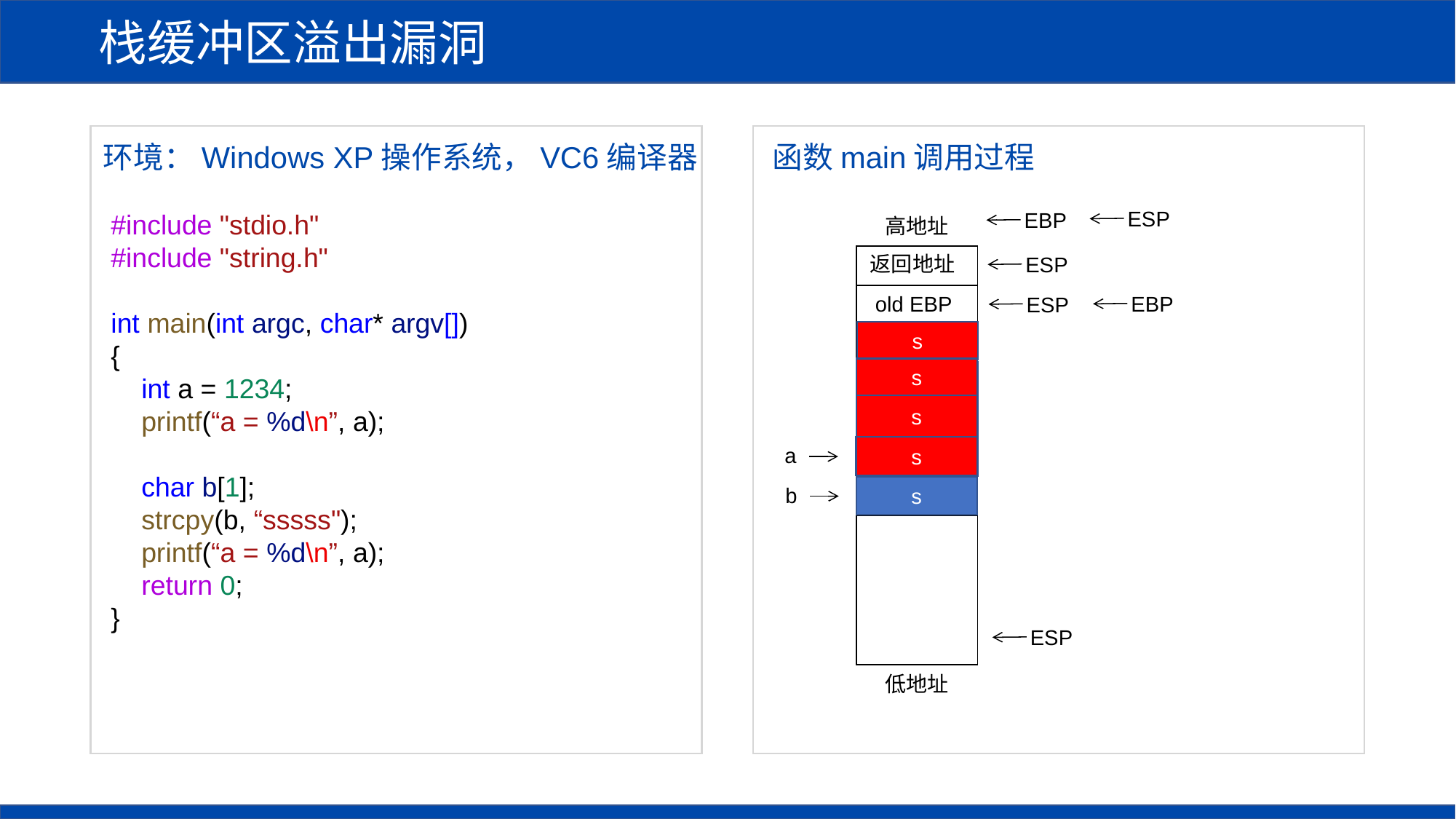

栈缓冲区溢出漏洞

#include "stdio.h"
#include "string.h"
int main(int argc, char* argv[])
{
    int a = 1234;
    printf(“a = %d\n”, a);
    char b[1];
    strcpy(b, “sssss");
    printf(“a = %d\n”, a);
    return 0;
}
环境：Windows XP操作系统，VC6编译器
函数main调用过程
ESP
EBP
高地址
返回地址

ESP
EBP
old EBP
ESP
s
s
1
s
2
s
s
3
s
a
s
4
s
b
b
s
ESP
低地址